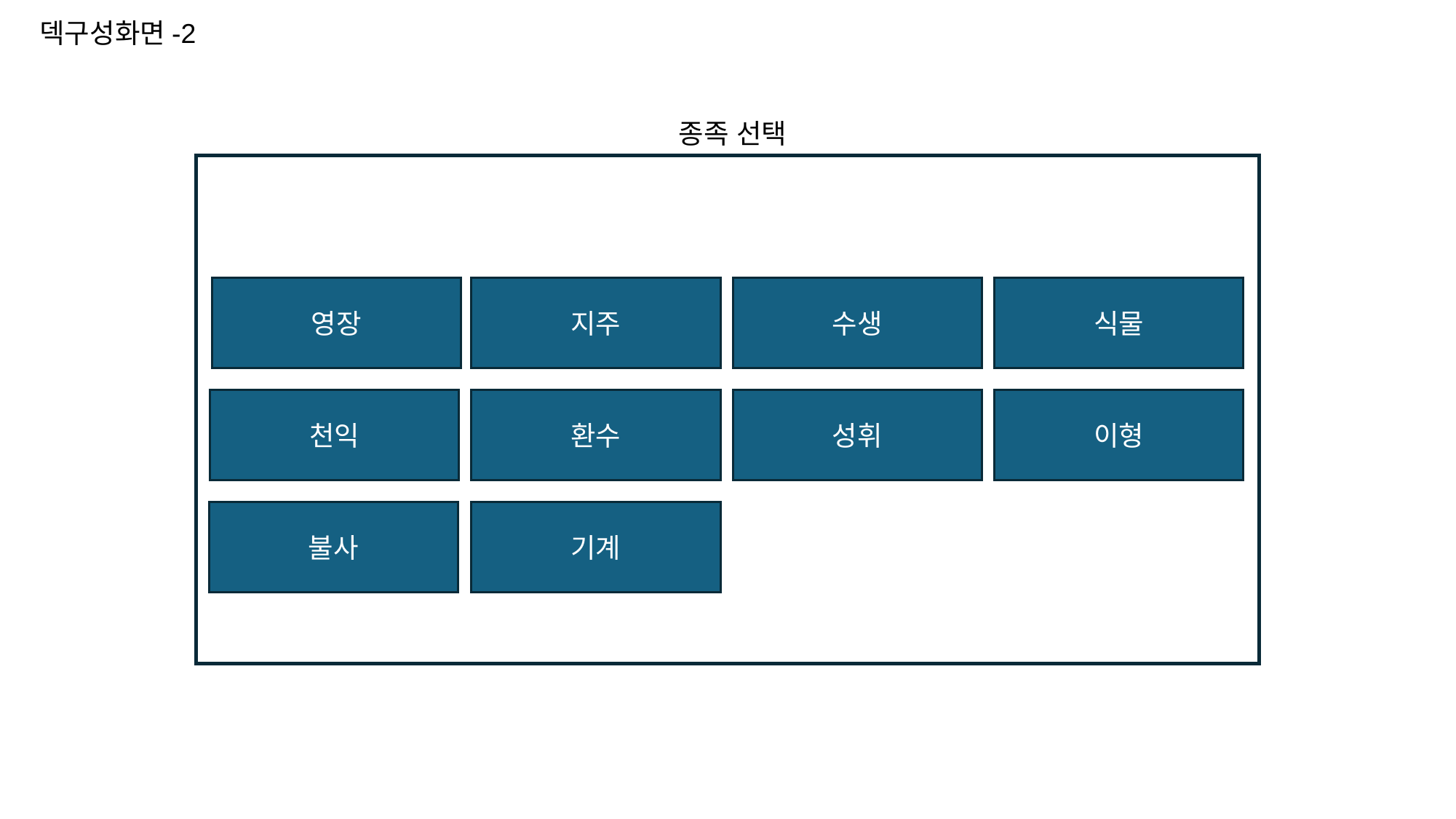

덱구성화면-2
종족 선택

영장
지주
수생
식물
천익
환수
성휘
이형
불사
기계